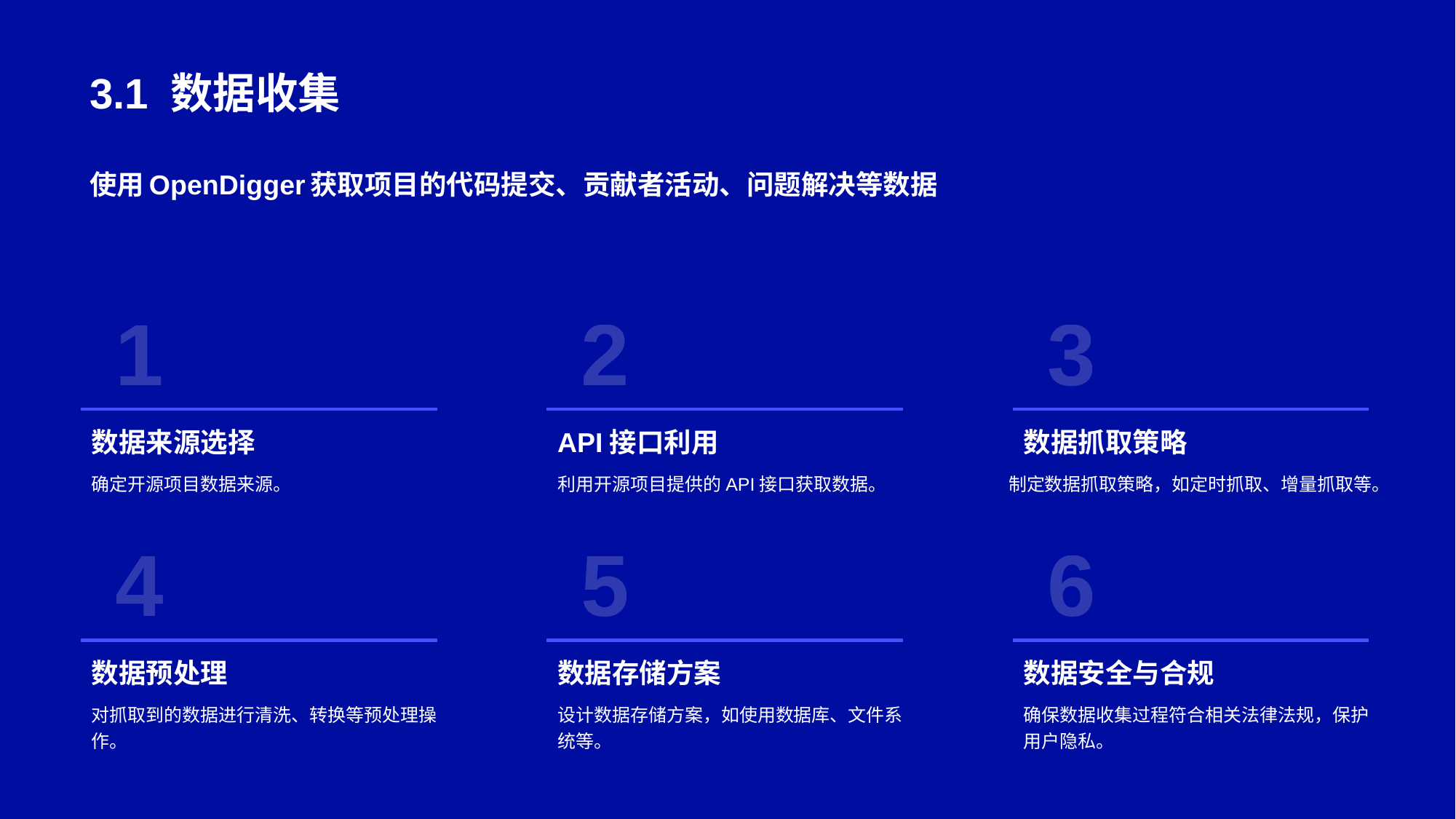

# 3.1 数据收集
使用OpenDigger获取项目的代码提交、贡献者活动、问题解决等数据
1
数据来源选择
确定开源项目数据来源。
2
API接口利用
利用开源项目提供的API接口获取数据。
3
数据抓取策略
制定数据抓取策略，如定时抓取、增量抓取等。
4
数据预处理
对抓取到的数据进行清洗、转换等预处理操作。
5
数据存储方案
设计数据存储方案，如使用数据库、文件系统等。
6
数据安全与合规
确保数据收集过程符合相关法律法规，保护用户隐私。